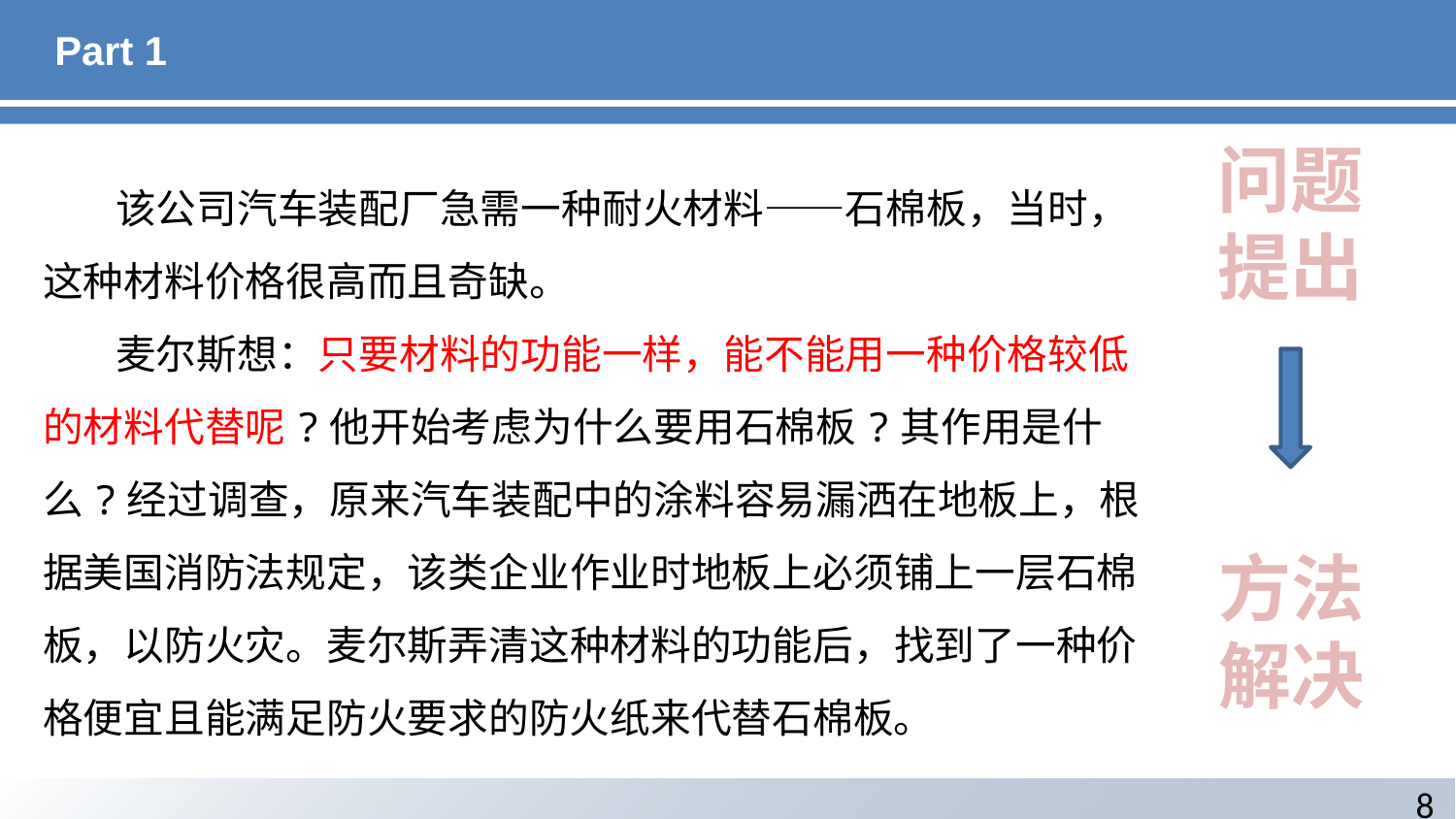

# Part 1

问题
提出
该公司汽车装配厂急需一种耐火材料——石棉板，当时，这种材料价格很高而且奇缺。
麦尔斯想：只要材料的功能一样，能不能用一种价格较低的材料代替呢?他开始考虑为什么要用石棉板?其作用是什么?经过调查，原来汽车装配中的涂料容易漏洒在地板上，根据美国消防法规定，该类企业作业时地板上必须铺上一层石棉板，以防火灾。麦尔斯弄清这种材料的功能后，找到了一种价格便宜且能满足防火要求的防火纸来代替石棉板。

方法
解决
8